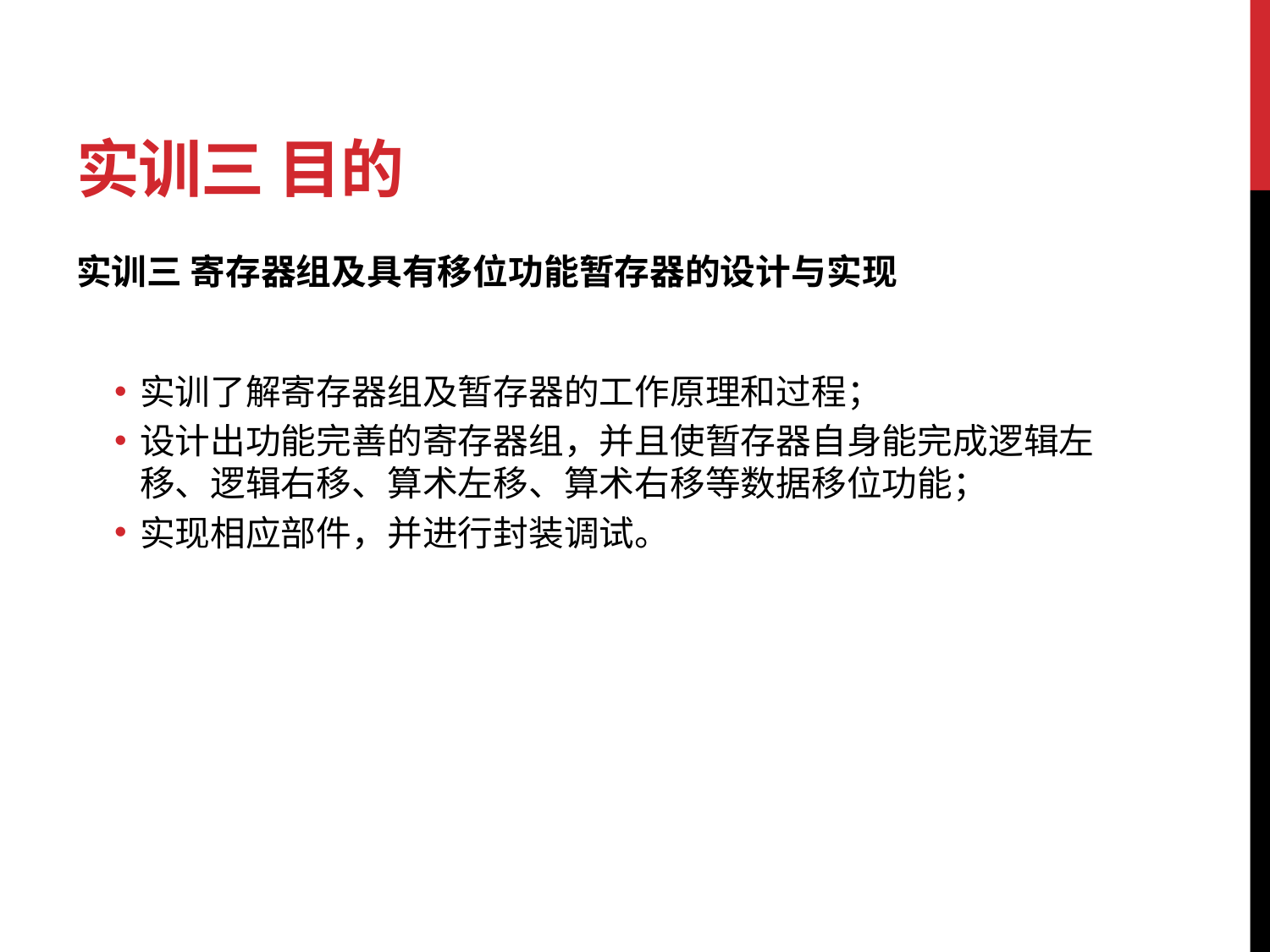

# 实训三 目的
实训三 寄存器组及具有移位功能暂存器的设计与实现

实训了解寄存器组及暂存器的工作原理和过程；
设计出功能完善的寄存器组，并且使暂存器自身能完成逻辑左移、逻辑右移、算术左移、算术右移等数据移位功能；
实现相应部件，并进行封装调试。